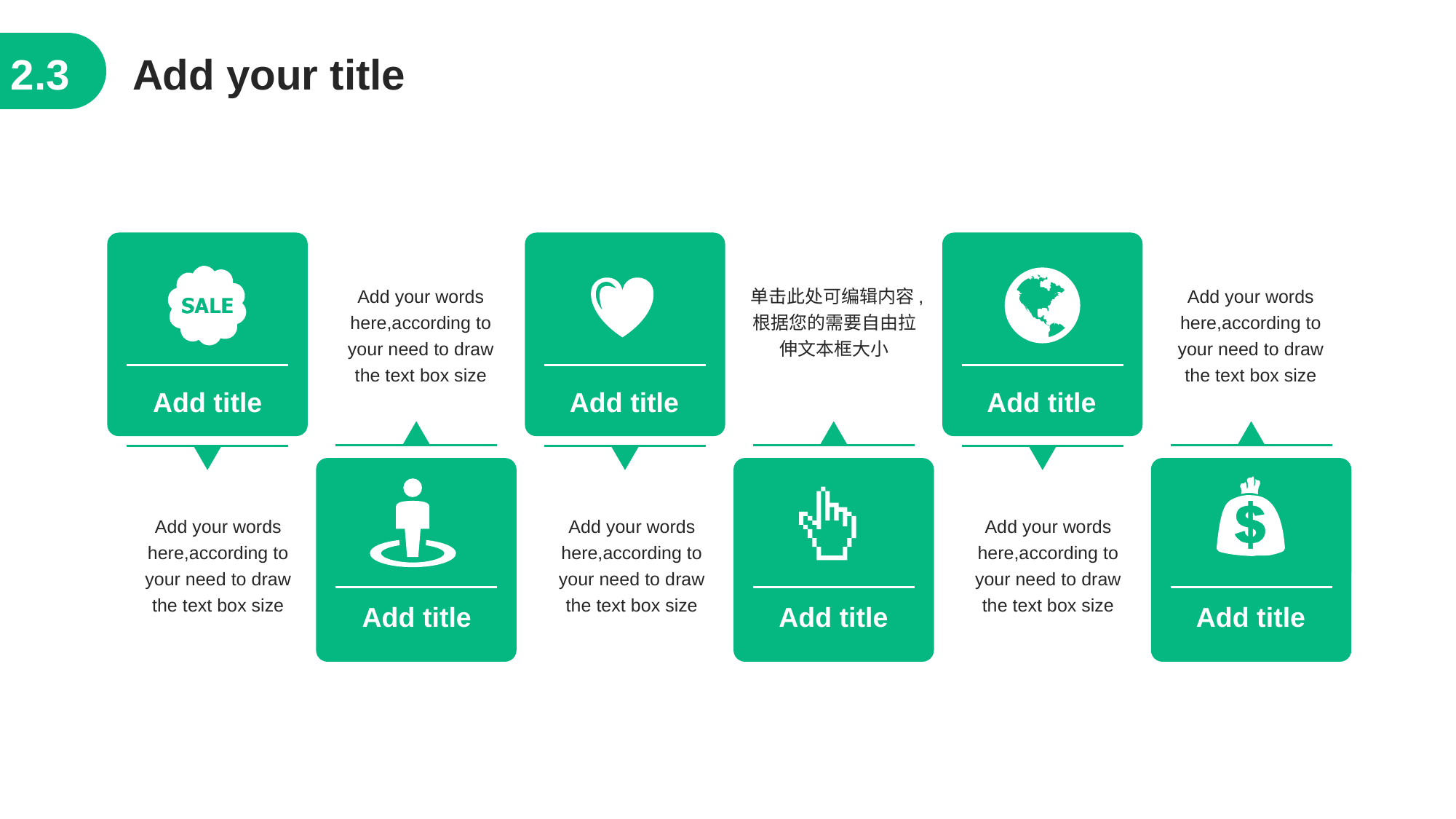

2.3
Add your title

Add your words here,according to your need to draw the text box size
单击此处可编辑内容,根据您的需要自由拉伸文本框大小
Add your words here,according to your need to draw the text box size
Add title
Add title
Add title

Add your words here,according to your need to draw the text box size
Add your words here,according to your need to draw the text box size
Add your words here,according to your need to draw the text box size
Add title
Add title
Add title